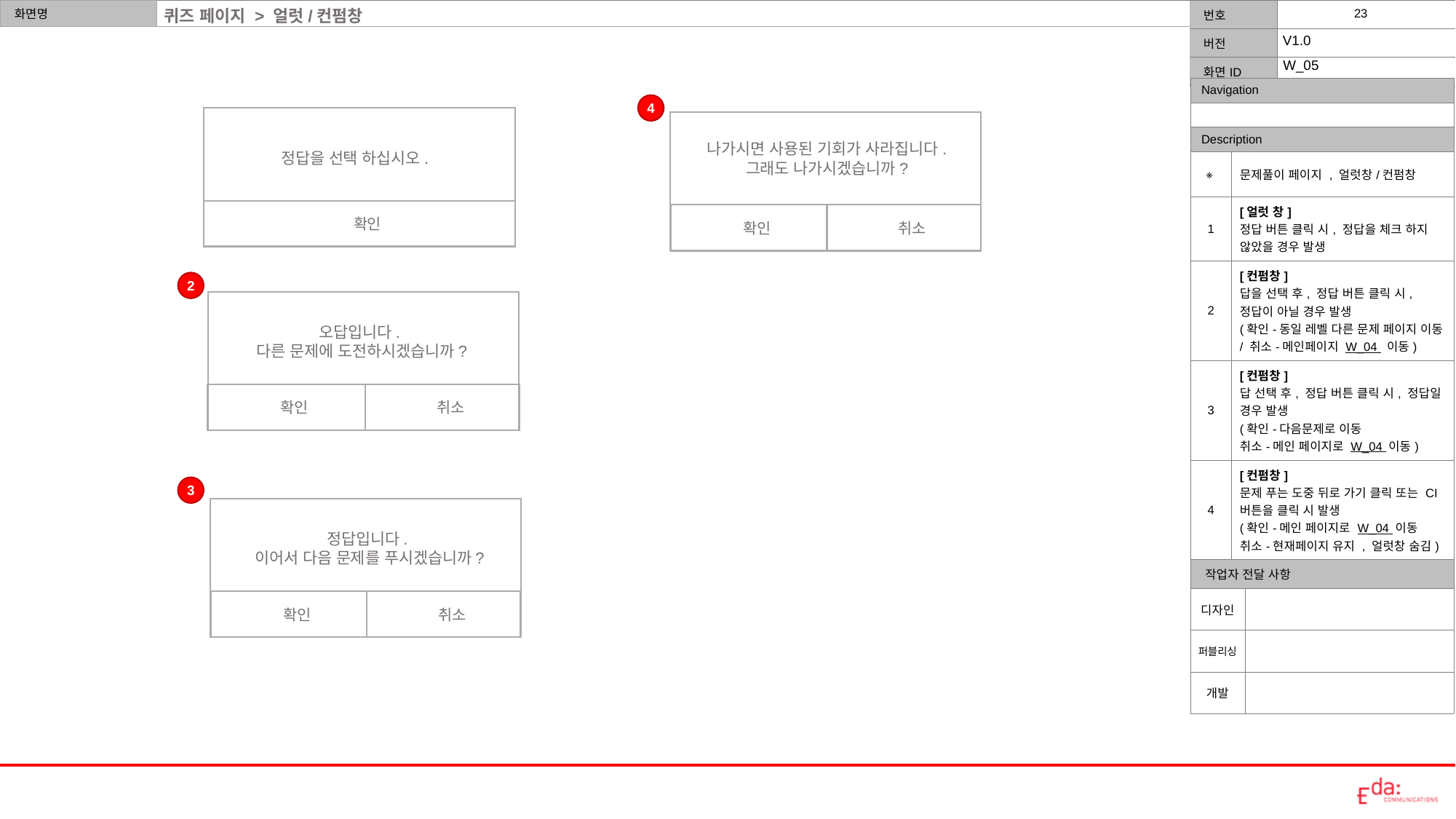

퀴즈 페이지 > 얼럿/컨펌창
W_05
| Navigation |  |  |
| --- | --- | --- |
|  |  |  |
| Description |  |  |
| ※ | 문제풀이 페이지 , 얼럿창/컨펌창 |  |
| 1 | [얼럿 창] 정답 버튼 클릭 시, 정답을 체크 하지 않았을 경우 발생 |  |
| 2 | [컨펌창] 답을 선택 후, 정답 버튼 클릭 시, 정답이 아닐 경우 발생 (확인-동일 레벨 다른 문제 페이지 이동/ 취소-메인페이지 W\_04 이동) |  |
| 3 | [컨펌창] 답 선택 후, 정답 버튼 클릭 시, 정답일 경우 발생 (확인-다음문제로 이동 취소-메인 페이지로 W\_04 이동) |  |
| 4 | [컨펌창] 문제 푸는 도중 뒤로 가기 클릭 또는 CI버튼을 클릭 시 발생 (확인-메인 페이지로 W\_04 이동 취소-현재페이지 유지 , 얼럿창 숨김) |  |
| 작업자 전달 사항 |  |  |
| 디자인 |  |  |
| 퍼블리싱 |  |  |
| 개발 |  |  |
4

나가시면 사용된 기회가 사라집니다.
그래도 나가시겠습니까?
정답을 선택 하십시오.
   확인
   확인
   취소
2

오답입니다.
다른 문제에 도전하시겠습니까?
   확인
   취소
3

정답입니다.
이어서 다음 문제를 푸시겠습니까?
   확인
   취소